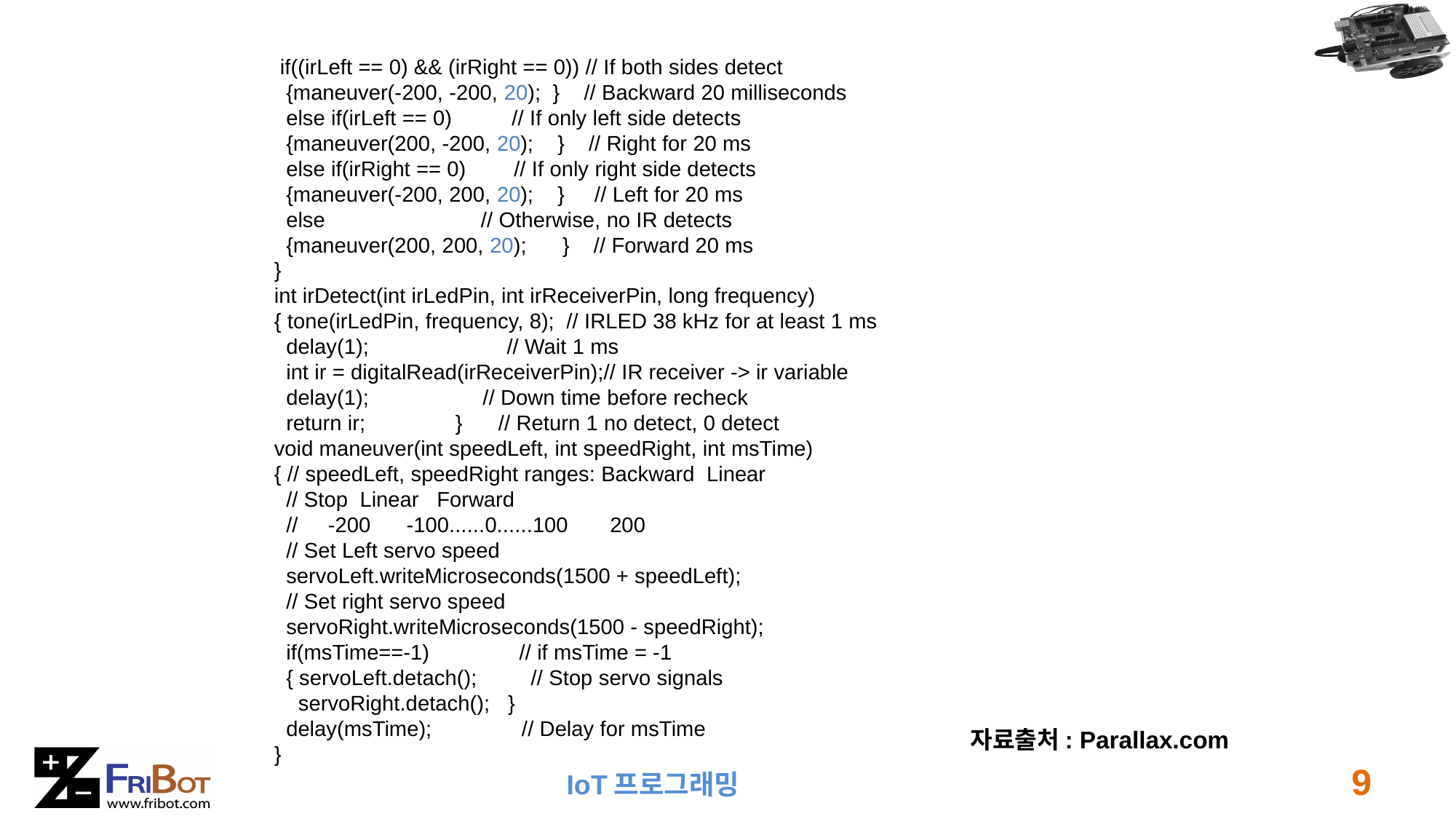

if((irLeft == 0) && (irRight == 0)) // If both sides detect
  {maneuver(-200, -200, 20);  }    // Backward 20 milliseconds
  else if(irLeft == 0)          // If only left side detects
  {maneuver(200, -200, 20);    }    // Right for 20 ms
  else if(irRight == 0)        // If only right side detects
  {maneuver(-200, 200, 20);    }     // Left for 20 ms
  else                          // Otherwise, no IR detects
  {maneuver(200, 200, 20);      }    // Forward 20 ms
}
int irDetect(int irLedPin, int irReceiverPin, long frequency)
{ tone(irLedPin, frequency, 8);  // IRLED 38 kHz for at least 1 ms
  delay(1);                       // Wait 1 ms
  int ir = digitalRead(irReceiverPin);// IR receiver -> ir variable
  delay(1);                   // Down time before recheck
  return ir;               }      // Return 1 no detect, 0 detect
void maneuver(int speedLeft, int speedRight, int msTime)
{ // speedLeft, speedRight ranges: Backward  Linear
  // Stop  Linear   Forward
  //     -200      -100......0......100       200
  // Set Left servo speed
  servoLeft.writeMicroseconds(1500 + speedLeft);
  // Set right servo speed
  servoRight.writeMicroseconds(1500 - speedRight);
  if(msTime==-1)               // if msTime = -1
  { servoLeft.detach();         // Stop servo signals
    servoRight.detach();   }
  delay(msTime);               // Delay for msTime
}
자료출처: Parallax.com
9